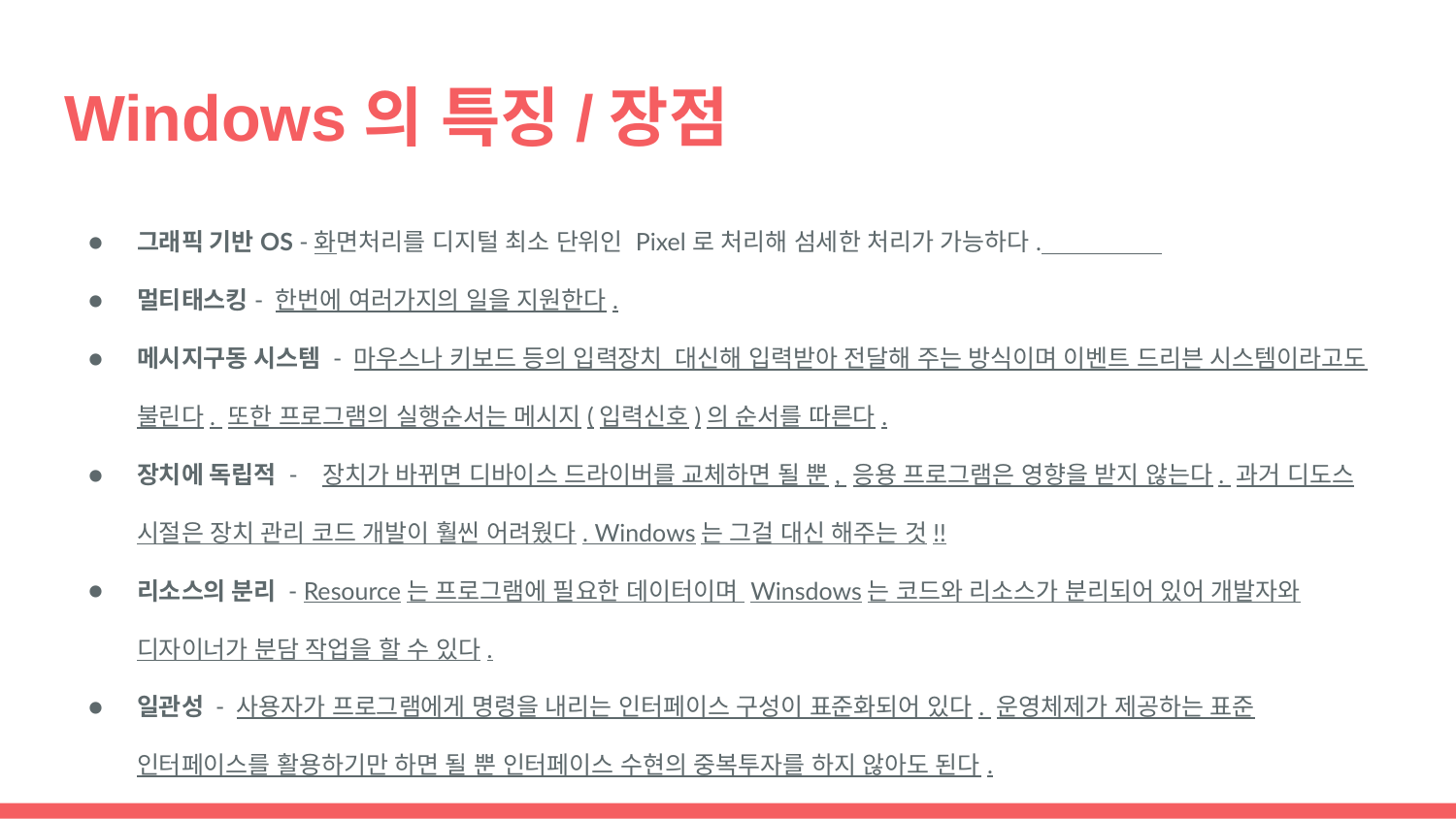

# Windows의 특징/장점
그래픽 기반OS -화면처리를 디지털 최소 단위인 Pixel로 처리해 섬세한 처리가 가능하다.
멀티태스킹- 한번에 여러가지의 일을 지원한다.
메시지구동 시스템 - 마우스나 키보드 등의 입력장치  대신해 입력받아 전달해 주는 방식이며 이벤트 드리븐 시스템이라고도 불린다. 또한 프로그램의 실행순서는 메시지(입력신호)의 순서를 따른다.
장치에 독립적 -   장치가 바뀌면 디바이스 드라이버를 교체하면 될 뿐, 응용 프로그램은 영향을 받지 않는다. 과거 디도스 시절은 장치 관리 코드 개발이 훨씬 어려웠다. Windows는 그걸 대신 해주는 것!!
리소스의 분리 - Resource는 프로그램에 필요한 데이터이며 Winsdows는 코드와 리소스가 분리되어 있어 개발자와 디자이너가 분담 작업을 할 수 있다.
일관성 - 사용자가 프로그램에게 명령을 내리는 인터페이스 구성이 표준화되어 있다. 운영체제가 제공하는 표준 인터페이스를 활용하기만 하면 될 뿐 인터페이스 수현의 중복투자를 하지 않아도 된다.